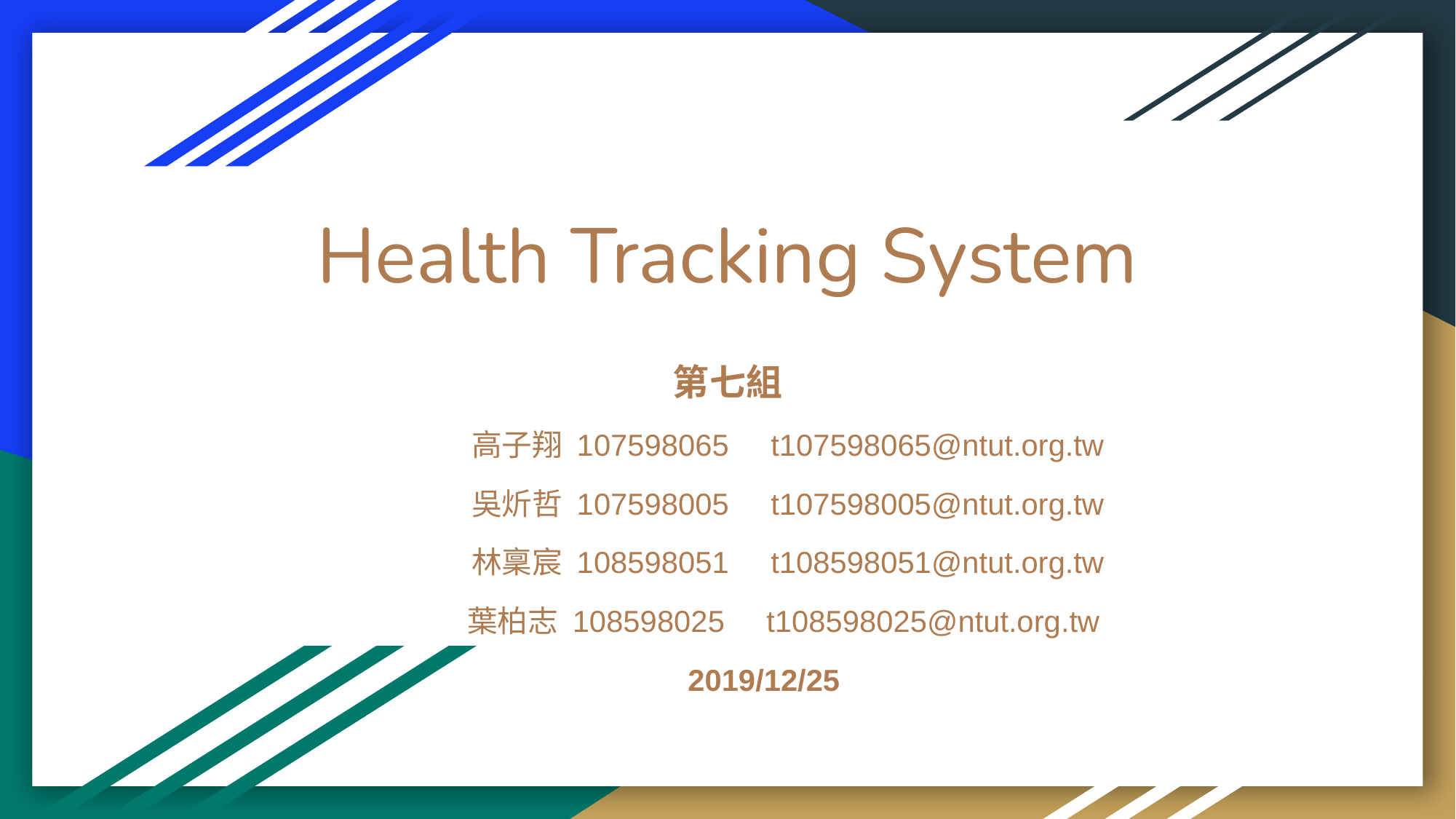

# Health Tracking System
第七組
      高子翔 107598065     t107598065@ntut.org.tw
      吳炘哲 107598005     t107598005@ntut.org.tw
      林稟宸 108598051     t108598051@ntut.org.tw
      葉柏志 108598025     t108598025@ntut.org.tw
2019/12/25